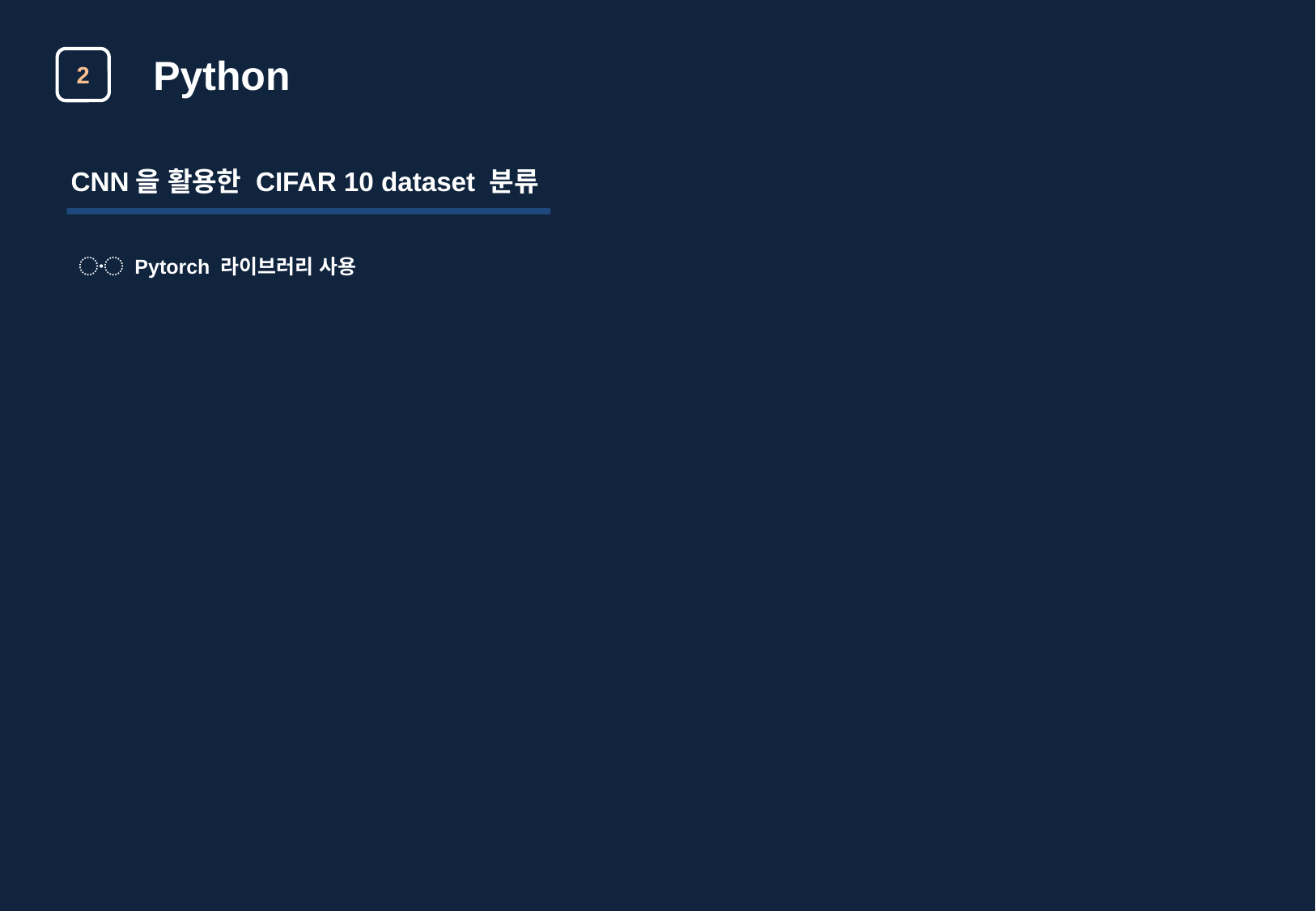

Python
2
CNN을 활용한 CIFAR 10 dataset 분류

〮 Pytorch 라이브러리 사용